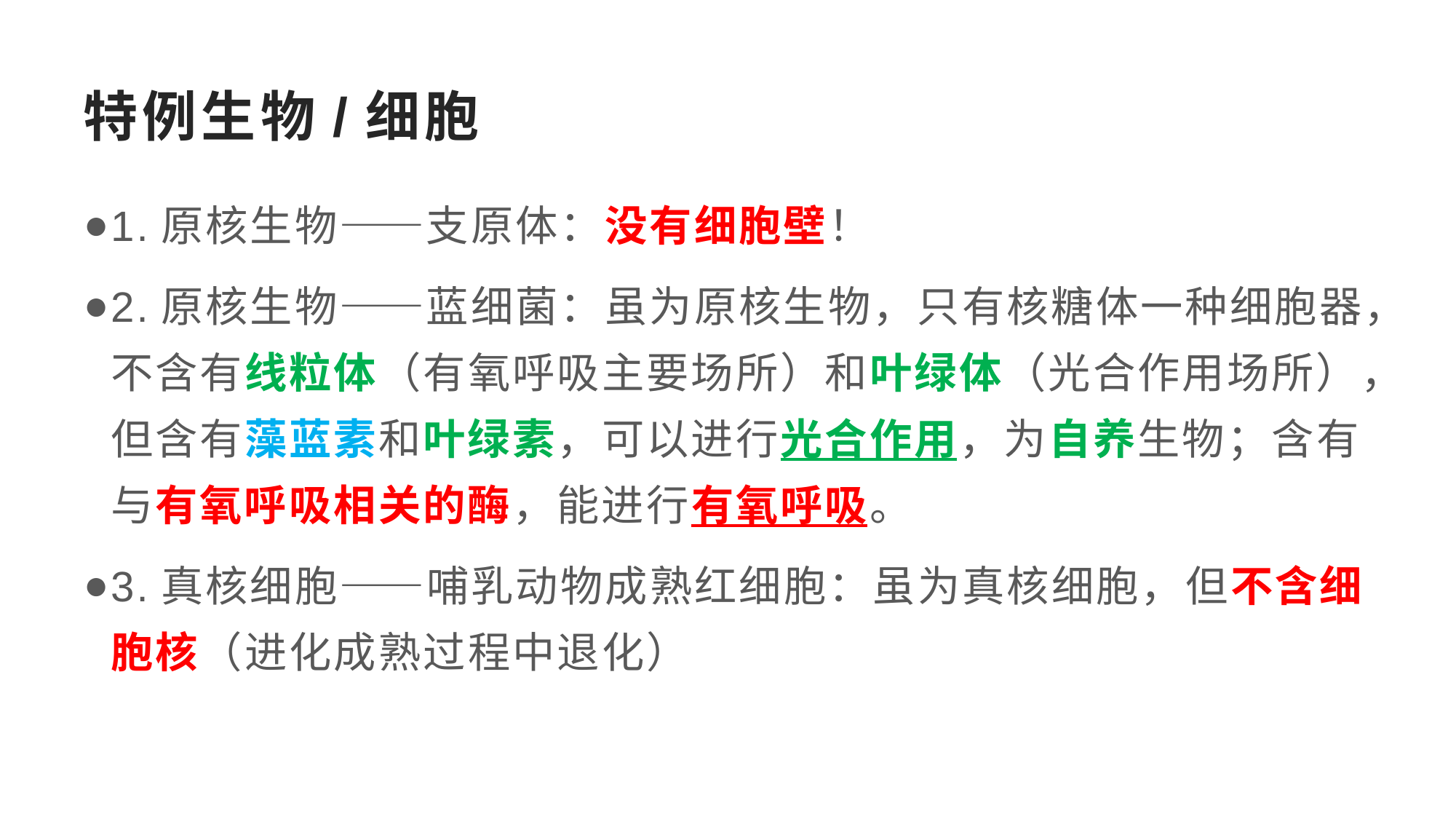

# 特例生物/细胞
1.原核生物——支原体：没有细胞壁！
2.原核生物——蓝细菌：虽为原核生物，只有核糖体一种细胞器，不含有线粒体（有氧呼吸主要场所）和叶绿体（光合作用场所），但含有藻蓝素和叶绿素，可以进行光合作用，为自养生物；含有与有氧呼吸相关的酶，能进行有氧呼吸。
3.真核细胞——哺乳动物成熟红细胞：虽为真核细胞，但不含细胞核（进化成熟过程中退化）